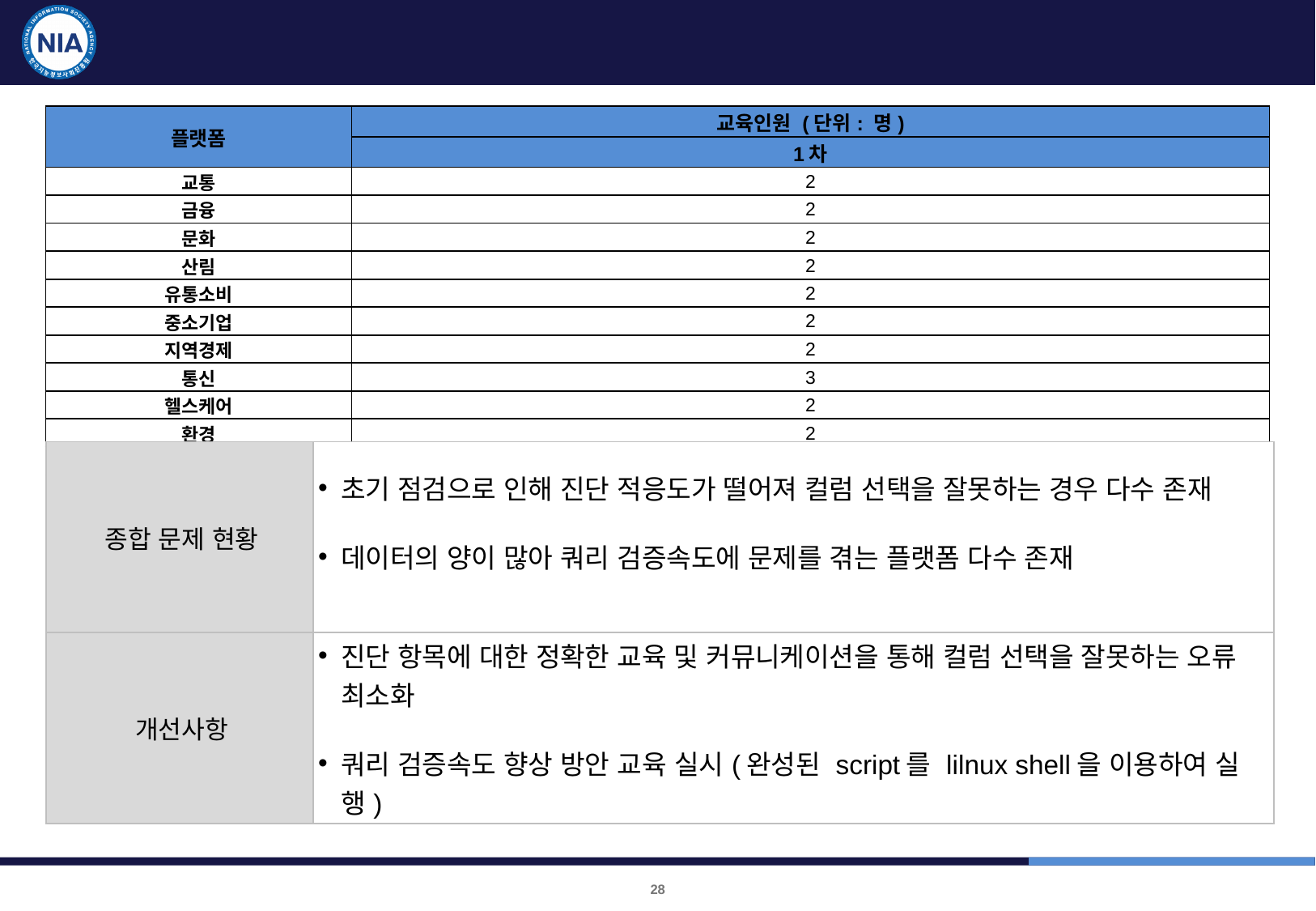

종합 결과
| 플랫폼 | 교육인원 (단위: 명) |
| --- | --- |
|  | 1차 |
| 교통 | 2 |
| 금융 | 2 |
| 문화 | 2 |
| 산림 | 2 |
| 유통소비 | 2 |
| 중소기업 | 2 |
| 지역경제 | 2 |
| 통신 | 3 |
| 헬스케어 | 2 |
| 환경 | 2 |
| 계 | 21 |
| 종합 문제 현황 | 초기 점검으로 인해 진단 적응도가 떨어져 컬럼 선택을 잘못하는 경우 다수 존재 데이터의 양이 많아 쿼리 검증속도에 문제를 겪는 플랫폼 다수 존재 |
| --- | --- |
| 개선사항 | 진단 항목에 대한 정확한 교육 및 커뮤니케이션을 통해 컬럼 선택을 잘못하는 오류 최소화 쿼리 검증속도 향상 방안 교육 실시(완성된 script를 lilnux shell을 이용하여 실행) |